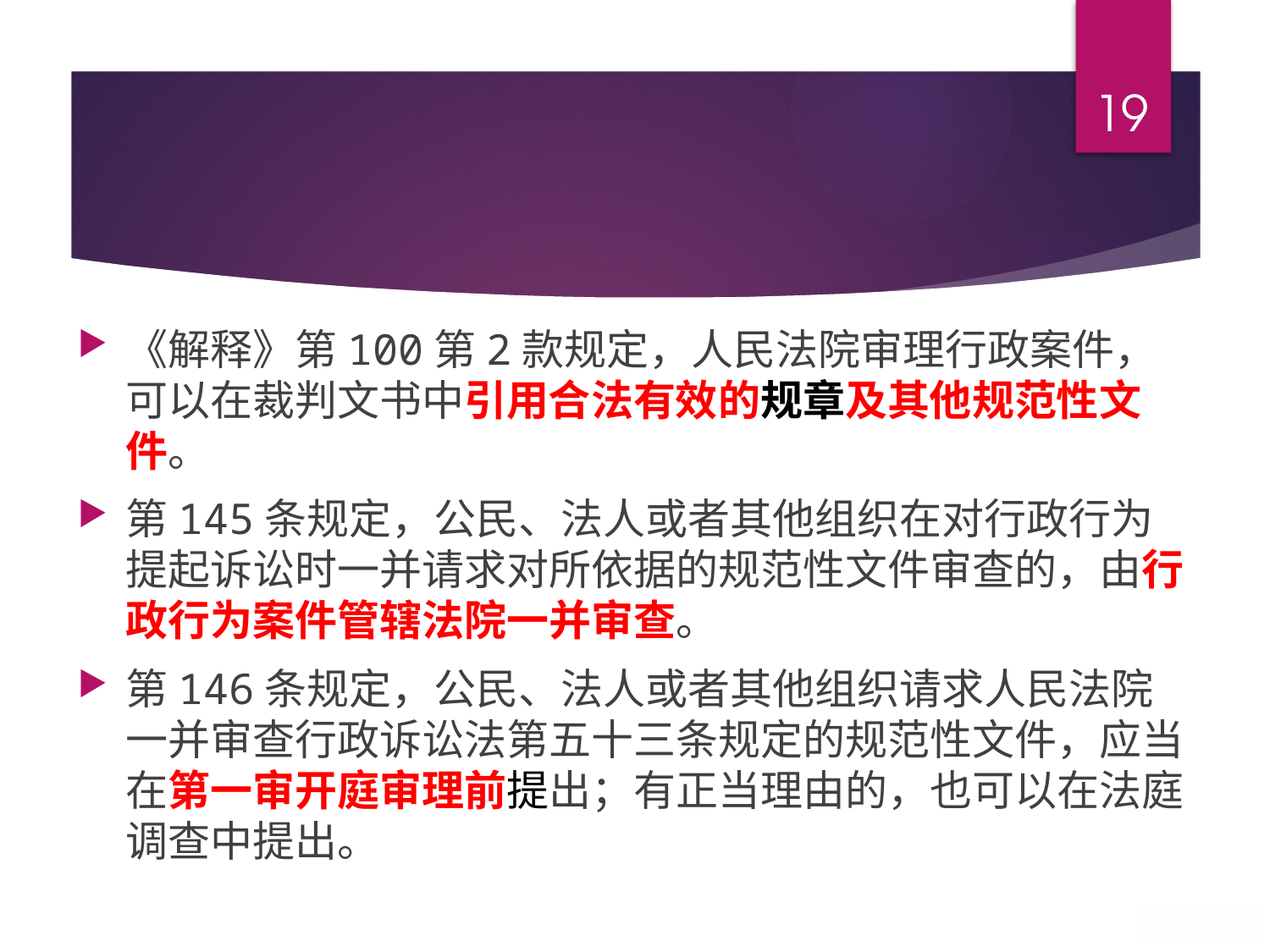

19
#
《解释》第100第2款规定，人民法院审理行政案件，可以在裁判文书中引用合法有效的规章及其他规范性文件。
第145条规定，公民、法人或者其他组织在对行政行为提起诉讼时一并请求对所依据的规范性文件审查的，由行政行为案件管辖法院一并审查。
第146条规定，公民、法人或者其他组织请求人民法院一并审查行政诉讼法第五十三条规定的规范性文件，应当在第一审开庭审理前提出；有正当理由的，也可以在法庭调查中提出。